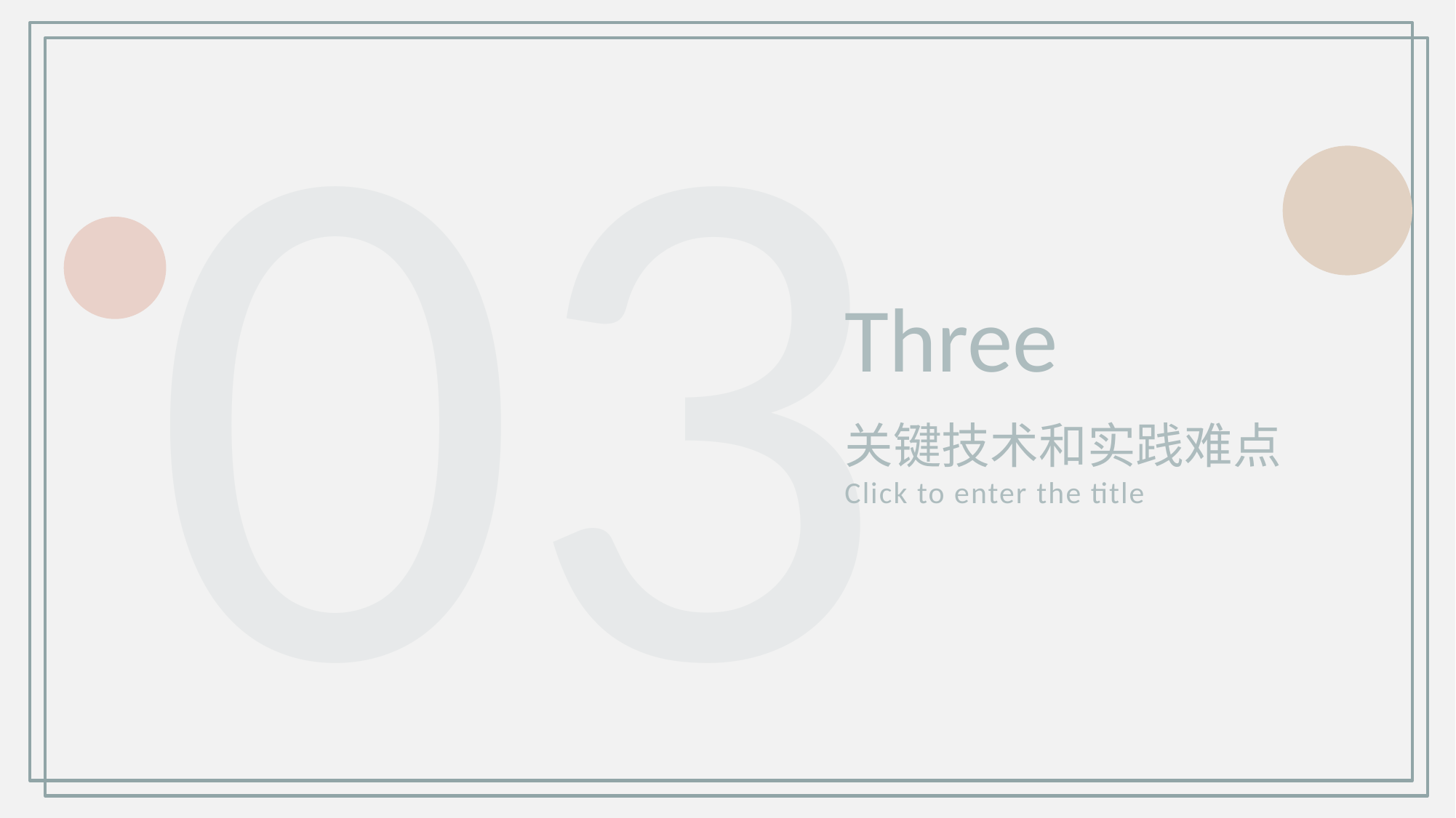

03

Three
关键技术和实践难点Click to enter the title